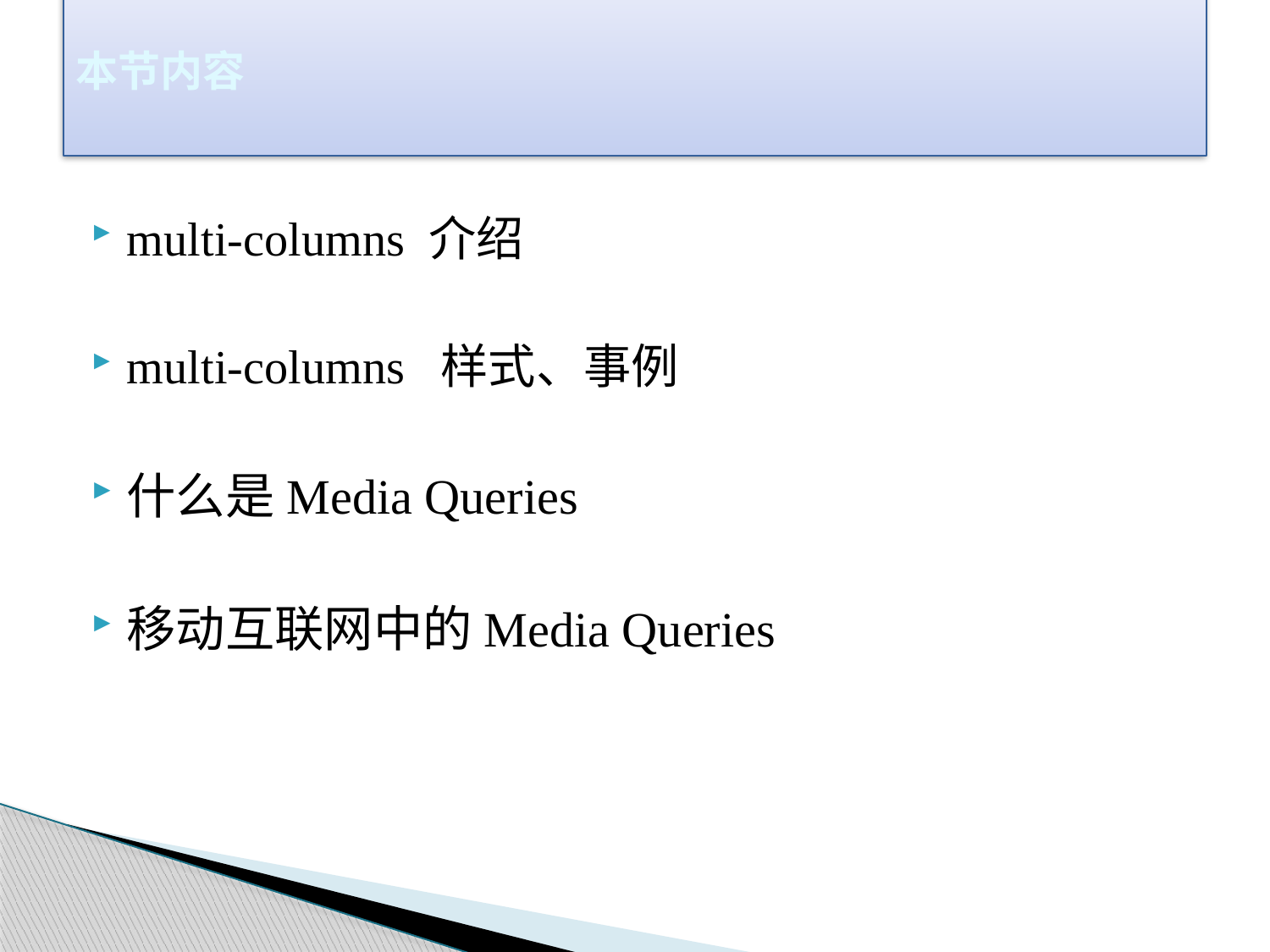

# 本节内容

multi-columns 介绍

multi-columns  样式、事例

什么是Media Queries

移动互联网中的Media Queries